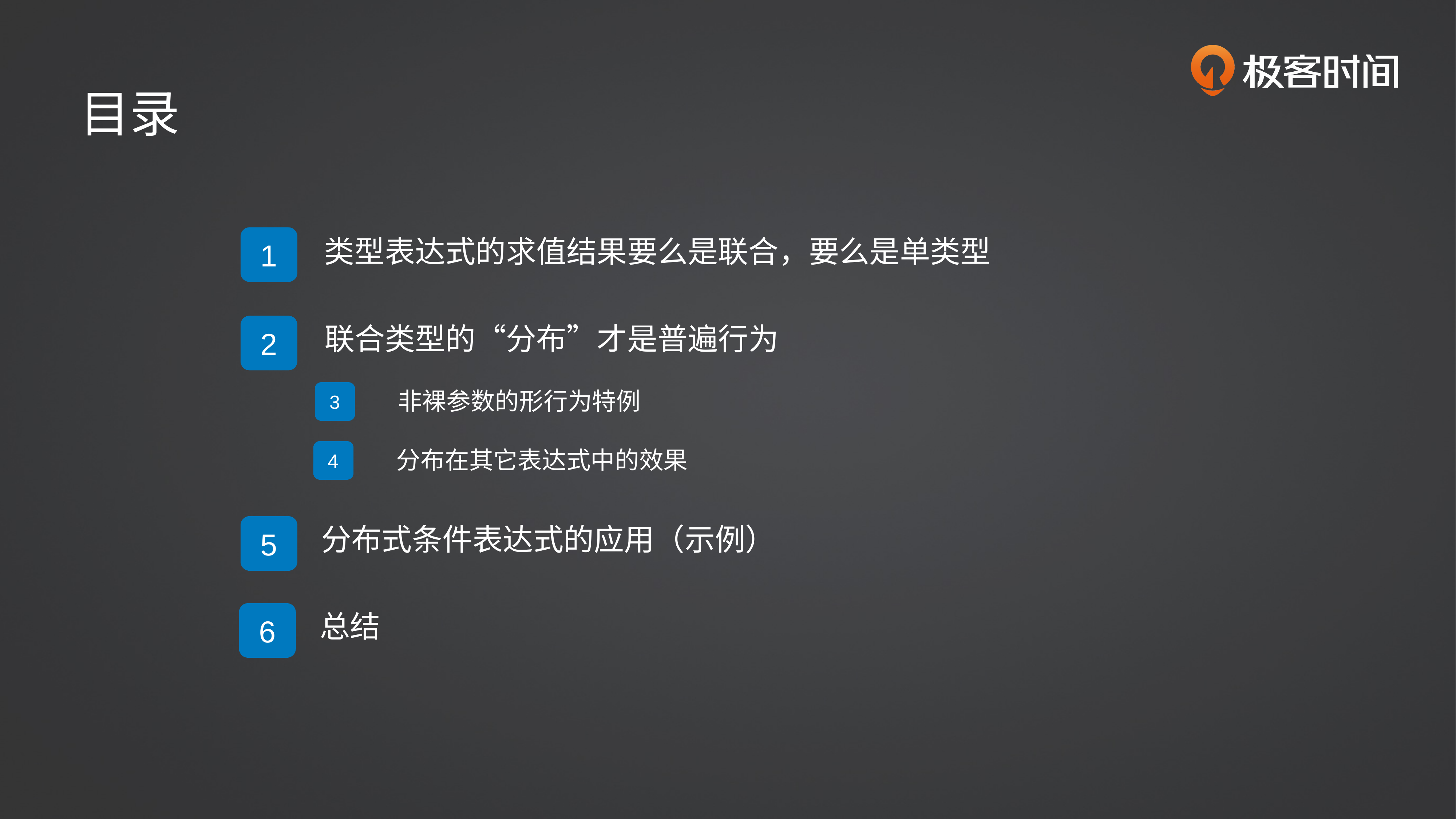

目录

1
类型表达式的求值结果要么是联合，要么是单类型

2
联合类型的“分布”才是普遍行为

3
非裸参数的形行为特例

4
分布在其它表达式中的效果

5
分布式条件表达式的应用（示例）

6
总结